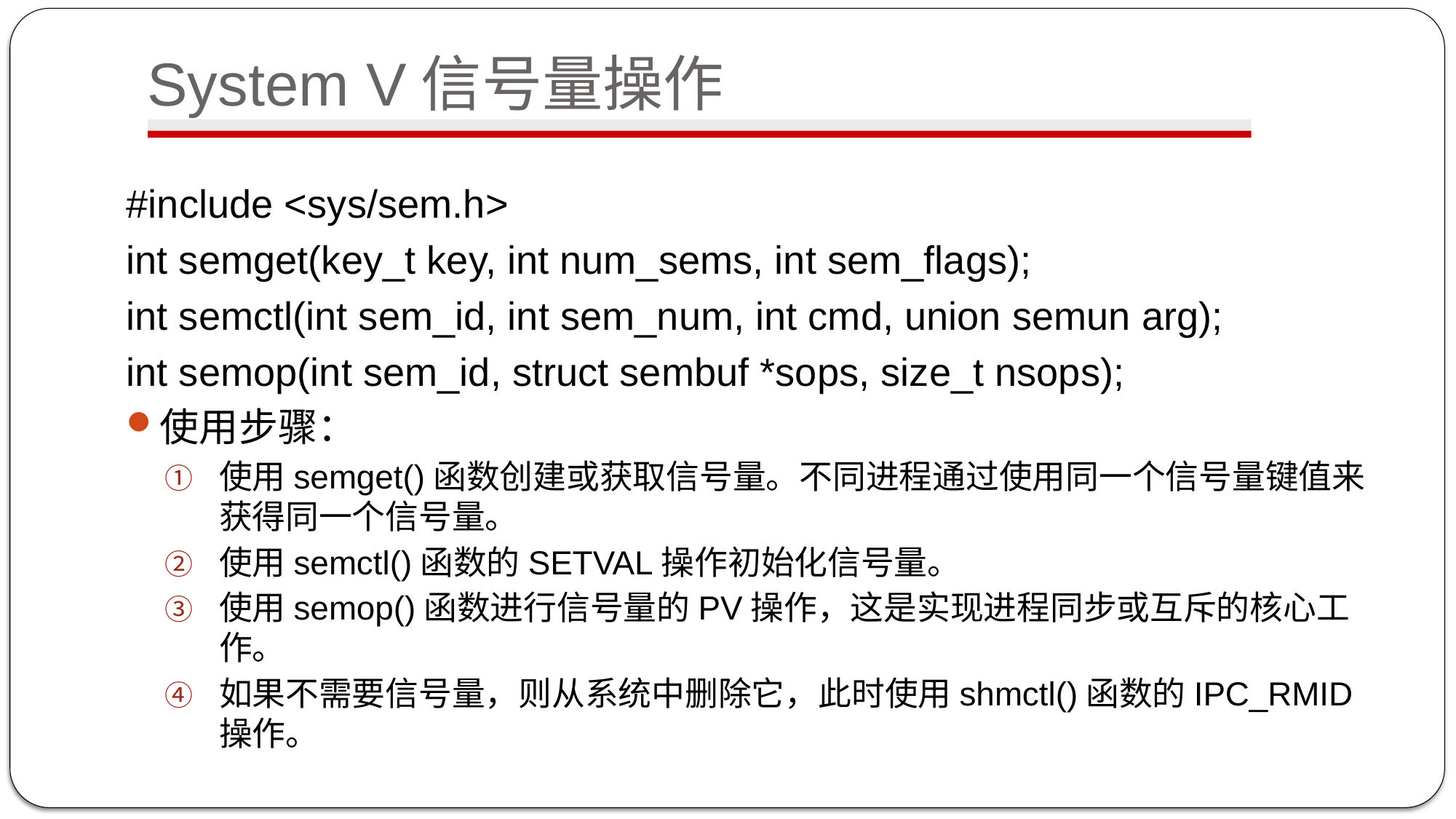

# System V信号量操作
#include <sys/sem.h>
int semget(key_t key, int num_sems, int sem_flags);
int semctl(int sem_id, int sem_num, int cmd, union semun arg);
int semop(int sem_id, struct sembuf *sops, size_t nsops);
使用步骤：
使用semget()函数创建或获取信号量。不同进程通过使用同一个信号量键值来获得同一个信号量。
使用semctl()函数的SETVAL操作初始化信号量。
使用semop()函数进行信号量的PV操作，这是实现进程同步或互斥的核心工作。
如果不需要信号量，则从系统中删除它，此时使用shmctl()函数的IPC_RMID操作。